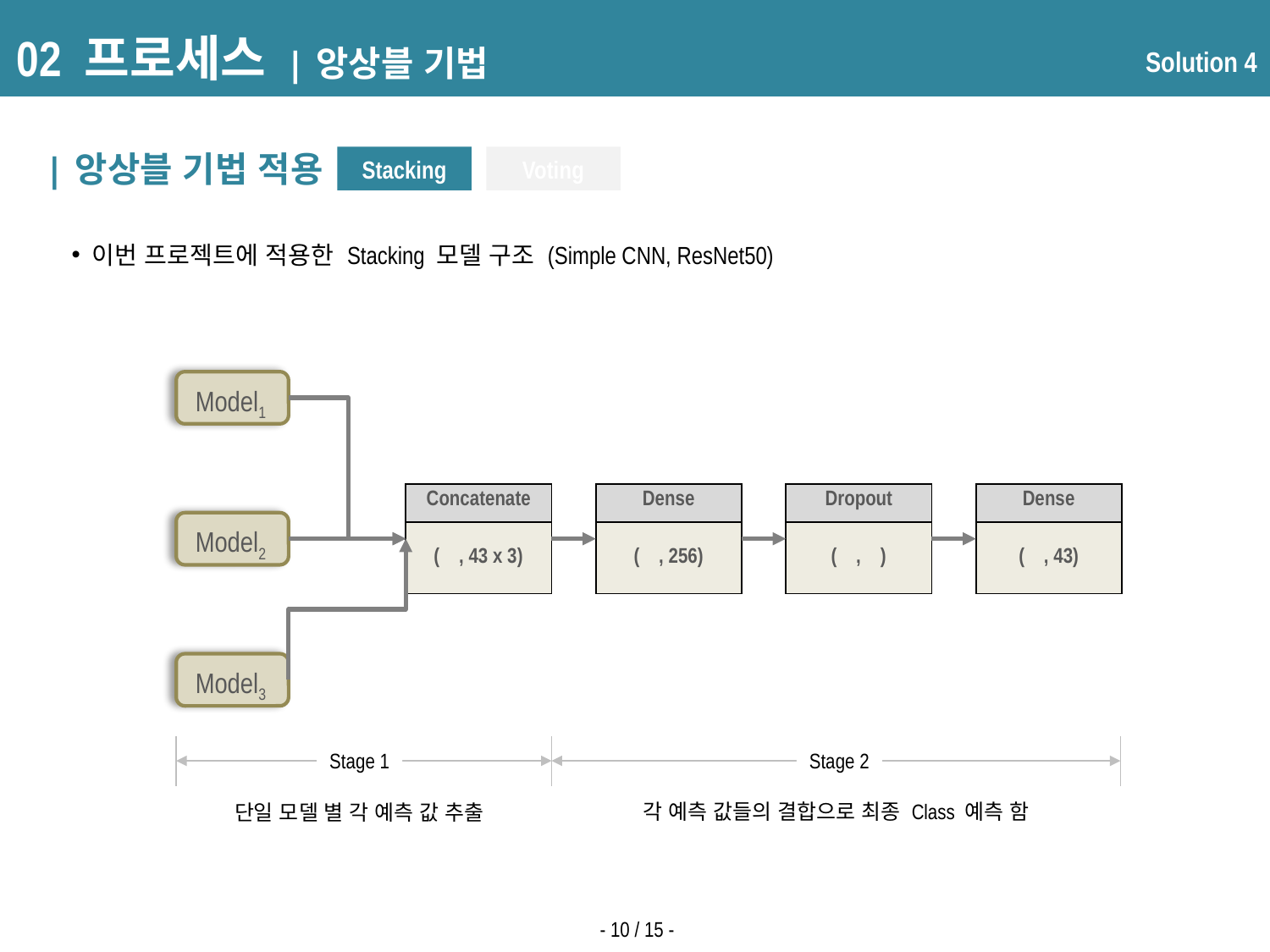

# 02 프로세스 | 앙상블 기법
Solution 4
| 앙상블 기법 적용
Stacking
Voting
 이번 프로젝트에 적용한 Stacking 모델 구조 (Simple CNN, ResNet50)

Model1
| Dense |
| --- |
| ( , 256) |
| Dropout |
| --- |
| ( , ) |
| Dense |
| --- |
| ( , 43) |
| Concatenate |
| --- |
| ( , 43 x 3) |

Model2

Model3
Stage 1
Stage 2
각 예측 값들의 결합으로 최종 Class 예측 함
단일 모델 별 각 예측 값 추출
- 10 / 15 -